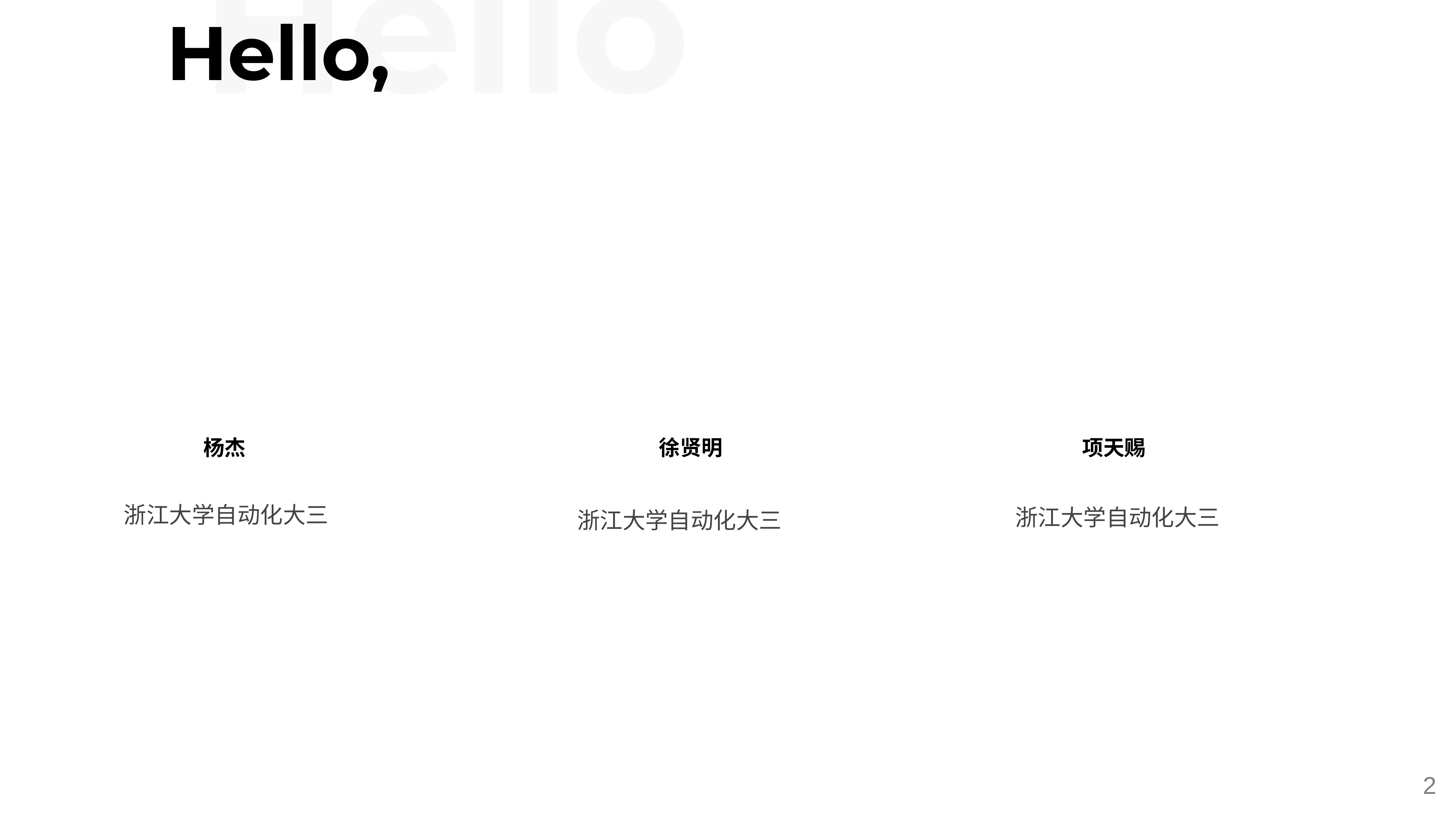

Hello
Hello,
                          项天赐
                        徐贤明
       杨杰
浙江大学自动化大三
浙江大学自动化大三
         浙江大学自动化大三
2